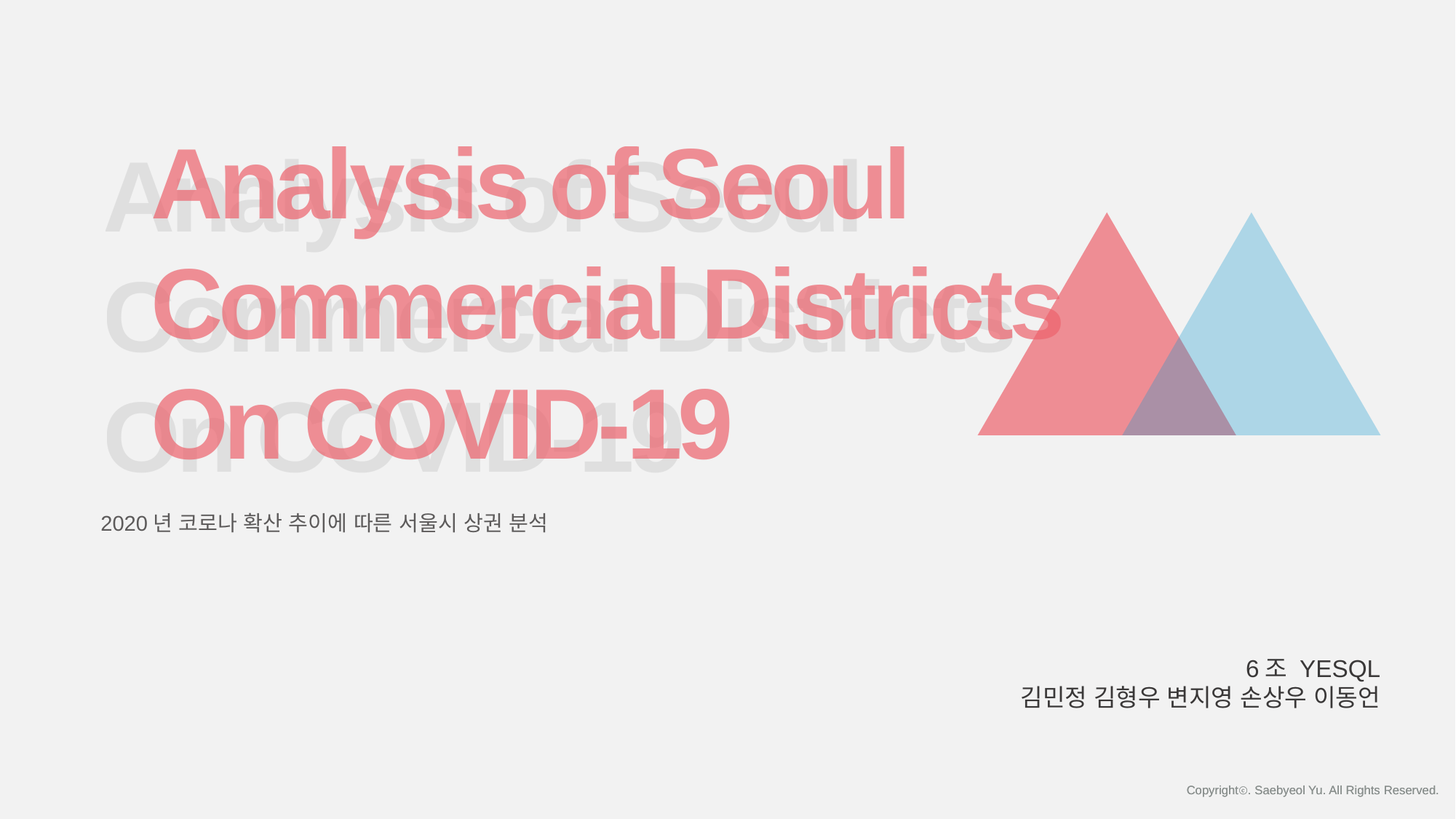

Analysis of Seoul
 Commercial Districts
 On COVID-19
Analysis of Seoul
Commercial Districts
On COVID-19

2020년 코로나 확산 추이에 따른 서울시 상권 분석
6조 YESQL
김민정 김형우 변지영 손상우 이동언
Copyrightⓒ. Saebyeol Yu. All Rights Reserved.